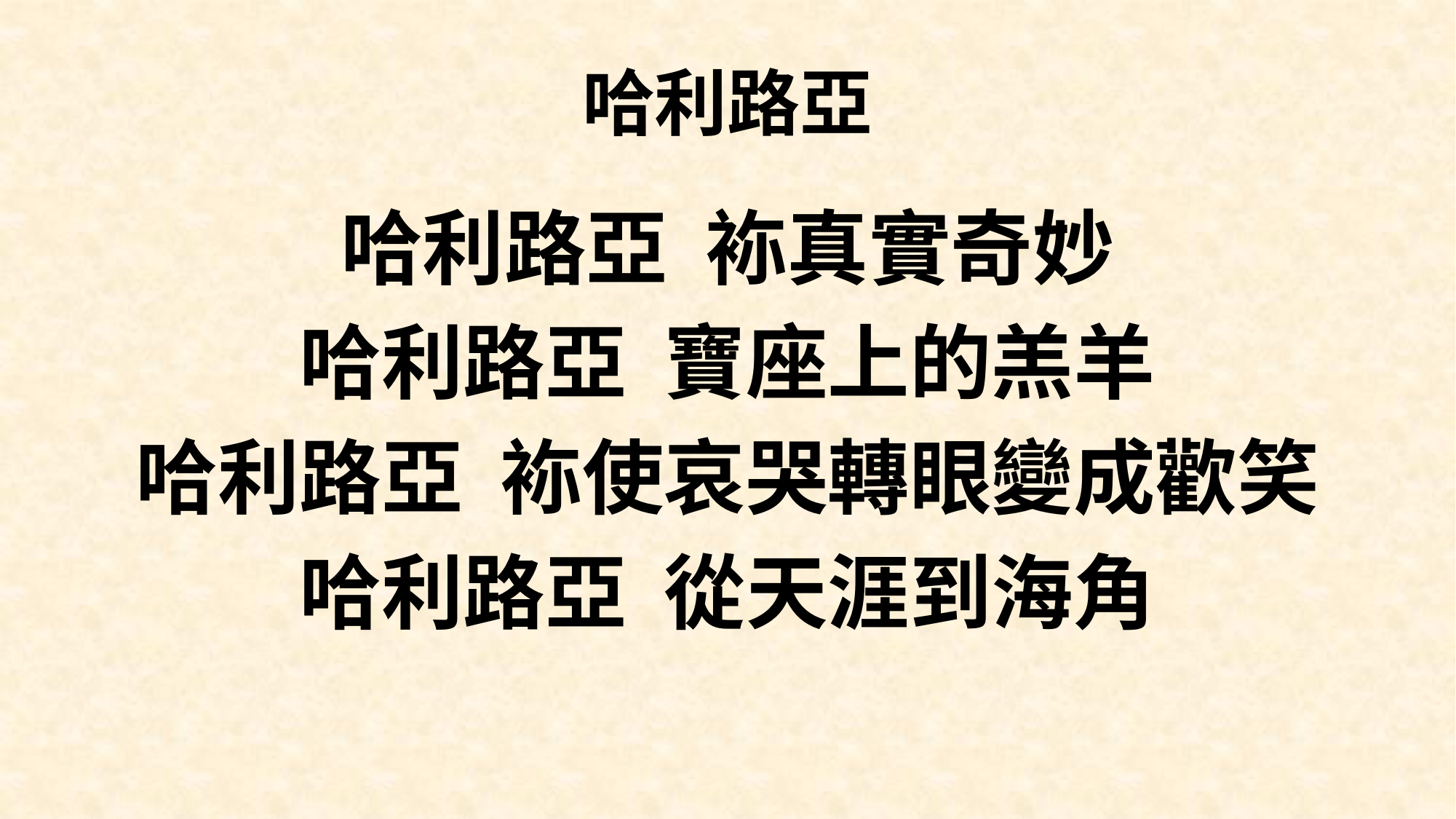

# 哈利路亞
哈利路亞  袮真實奇妙
哈利路亞  寶座上的羔羊
哈利路亞  袮使哀哭轉眼變成歡笑
哈利路亞  從天涯到海角